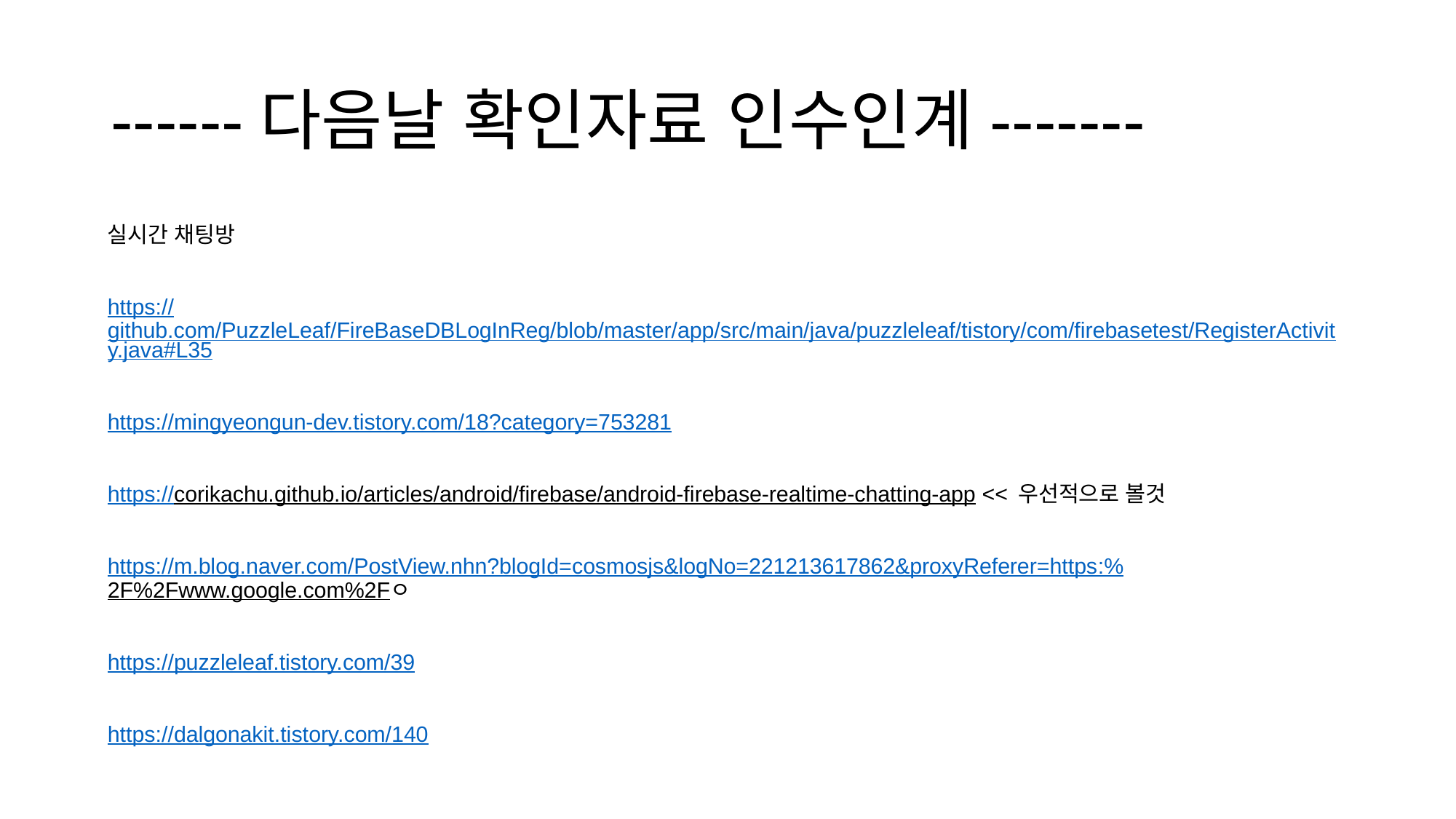

# ------다음날 확인자료 인수인계-------
실시간 채팅방

https://github.com/PuzzleLeaf/FireBaseDBLogInReg/blob/master/app/src/main/java/puzzleleaf/tistory/com/firebasetest/RegisterActivity.java#L35

https://mingyeongun-dev.tistory.com/18?category=753281

https://corikachu.github.io/articles/android/firebase/android-firebase-realtime-chatting-app << 우선적으로 볼것

https://m.blog.naver.com/PostView.nhn?blogId=cosmosjs&logNo=221213617862&proxyReferer=https:%2F%2Fwww.google.com%2Fㅇ

https://puzzleleaf.tistory.com/39

https://dalgonakit.tistory.com/140